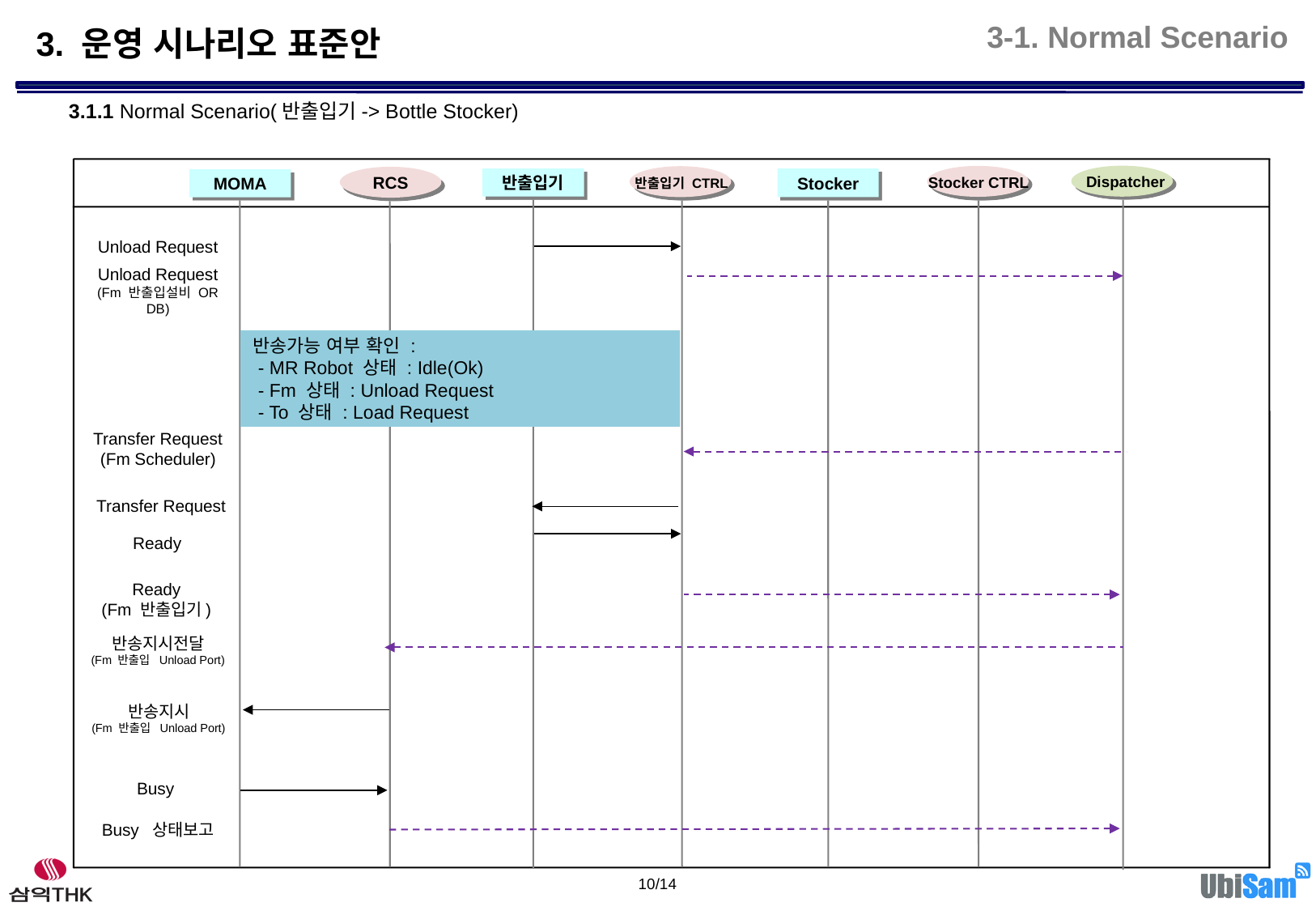

3-1. Normal Scenario
3. 운영 시나리오 표준안

3.1.1 Normal Scenario(반출입기-> Bottle Stocker)

Dispatcher

Stocker CTRL

반출입기 CTRL
RCS
반출입기
Stocker
MOMA

Unload Request
Unload Request
(Fm 반출입설비 OR DB)

반송가능 여부 확인 :
 - MR Robot 상태 : Idle(Ok)
 - Fm 상태 : Unload Request
 - To 상태 : Load Request
Transfer Request
(Fm Scheduler)

Transfer Request
Ready
Ready
(Fm 반출입기)
반송지시전달
(Fm 반출입  Unload Port)

반송지시
(Fm 반출입  Unload Port)

Busy
Busy  상태보고